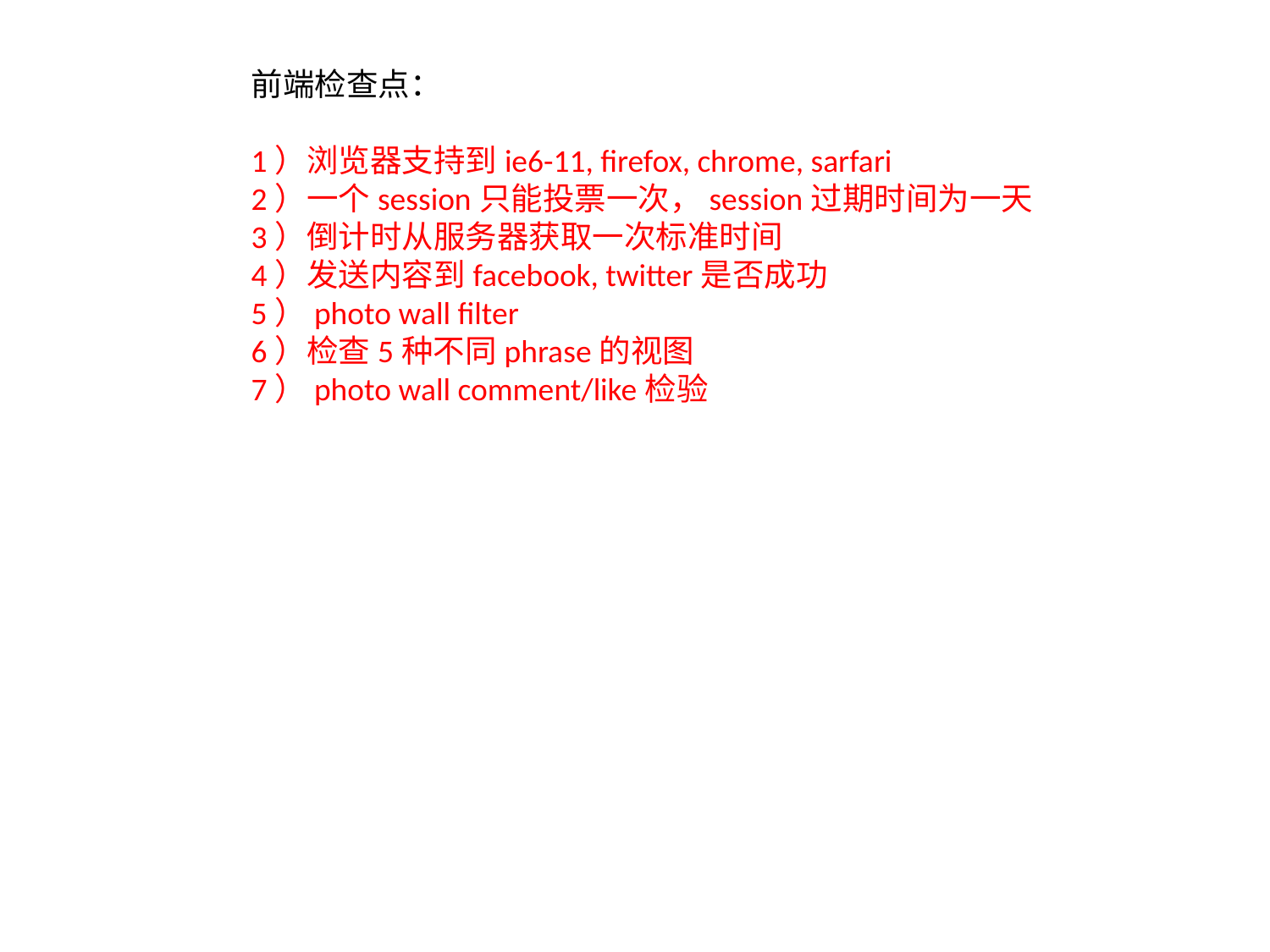

前端检查点：

1）浏览器支持到ie6-11, firefox, chrome, sarfari
2）一个session只能投票一次，session过期时间为一天
3）倒计时从服务器获取一次标准时间
4）发送内容到facebook, twitter是否成功
5）photo wall filter
6）检查5种不同phrase的视图
7）photo wall comment/like检验